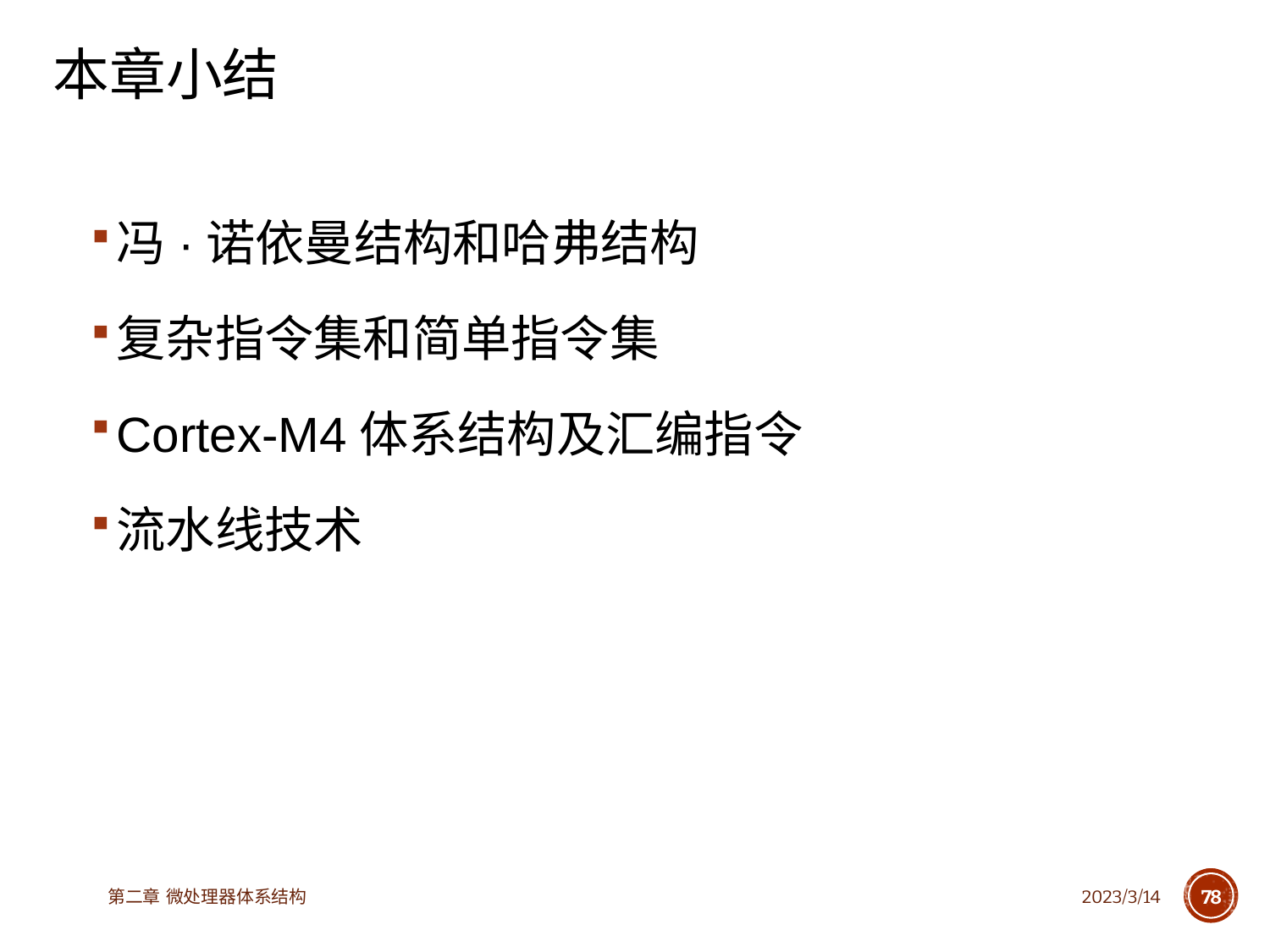

# 本章小结
冯·诺依曼结构和哈弗结构
复杂指令集和简单指令集
Cortex-M4体系结构及汇编指令
流水线技术

第二章 微处理器体系结构
2023/3/14
78